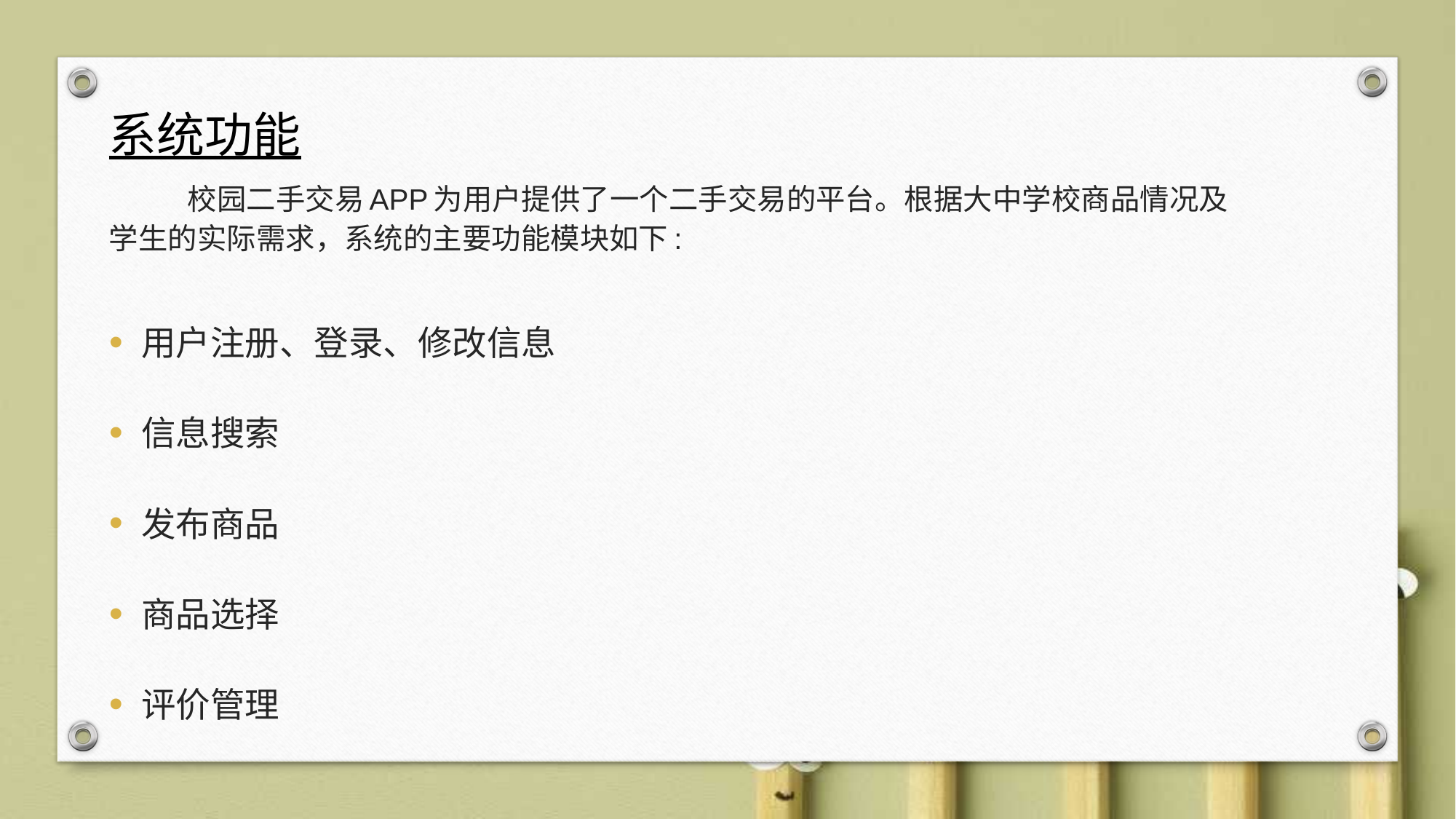

系统功能
	校园二手交易APP为用户提供了一个二手交易的平台。根据大中学校商品情况及学生的实际需求，系统的主要功能模块如下:
用户注册、登录、修改信息
信息搜索
发布商品
商品选择
评价管理